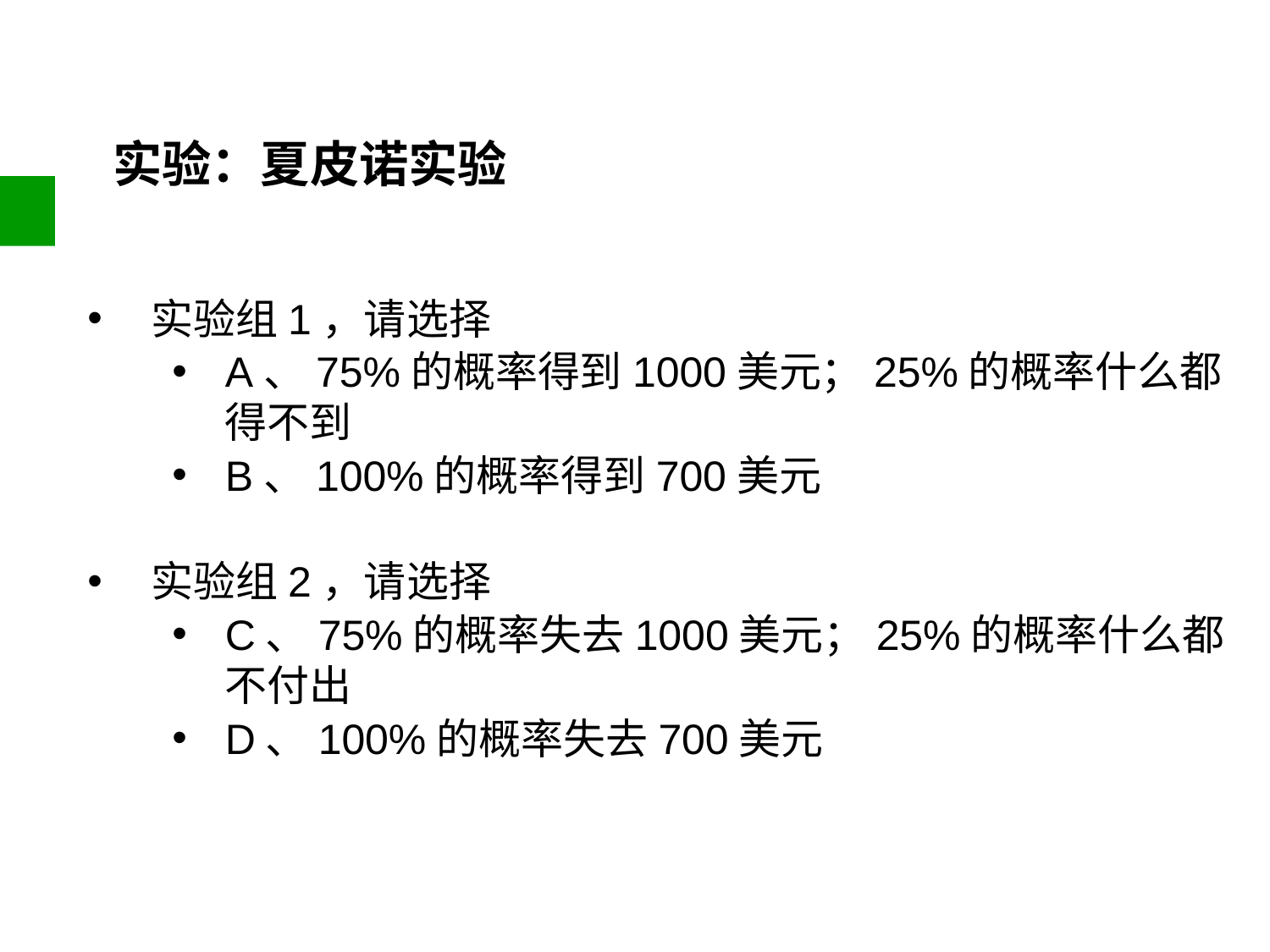

# 实验：夏皮诺实验

实验组1，请选择
A、75%的概率得到1000美元；25%的概率什么都得不到
B、100%的概率得到700美元

实验组2，请选择
C、75%的概率失去1000美元；25%的概率什么都不付出
D、100%的概率失去700美元

31